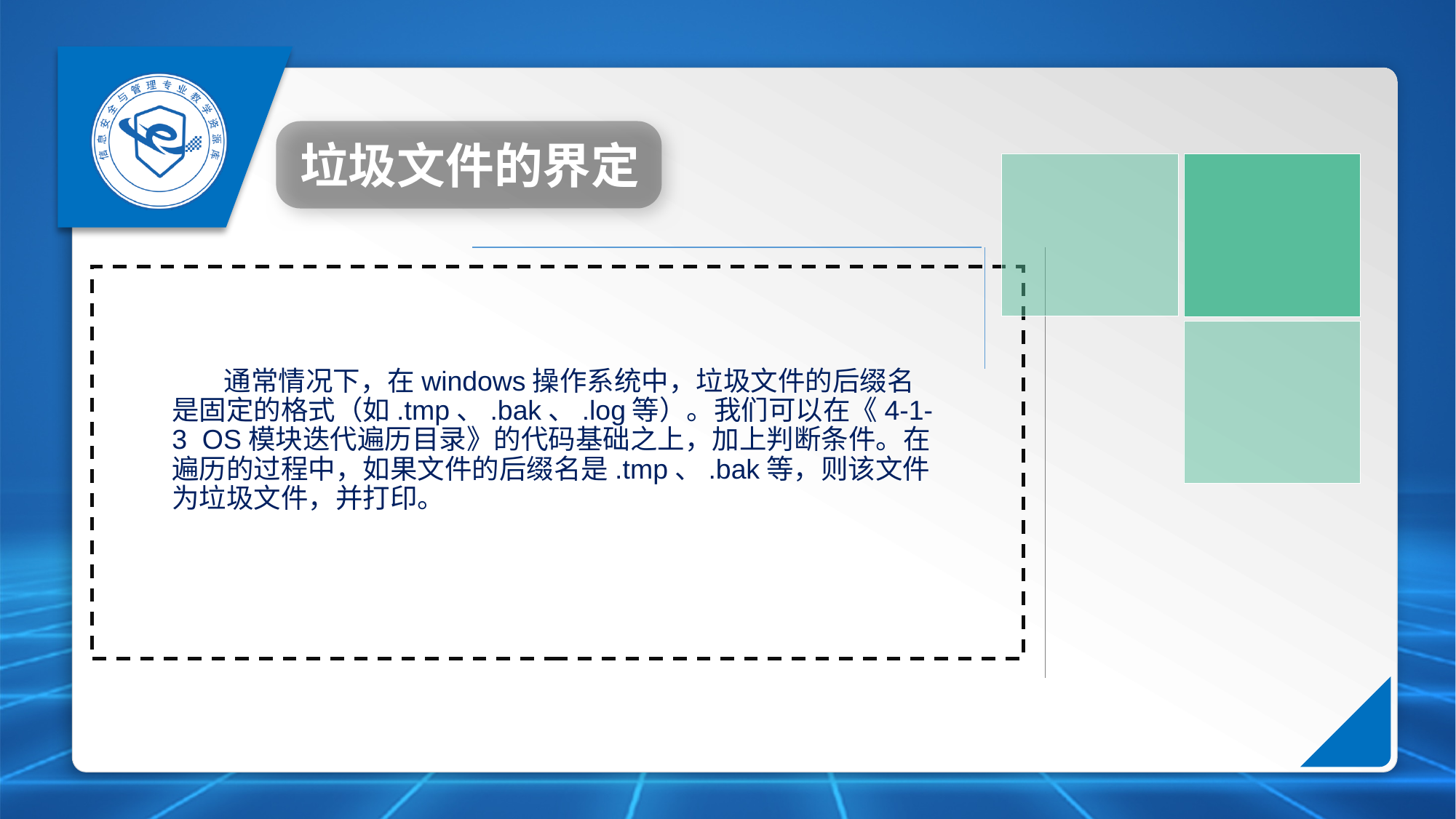

垃圾文件的界定

   通常情况下，在windows操作系统中，垃圾文件的后缀名是固定的格式（如.tmp、.bak、.log等）。我们可以在《4-1-3  OS模块迭代遍历目录》的代码基础之上，加上判断条件。在遍历的过程中，如果文件的后缀名是.tmp、.bak等，则该文件为垃圾文件，并打印。